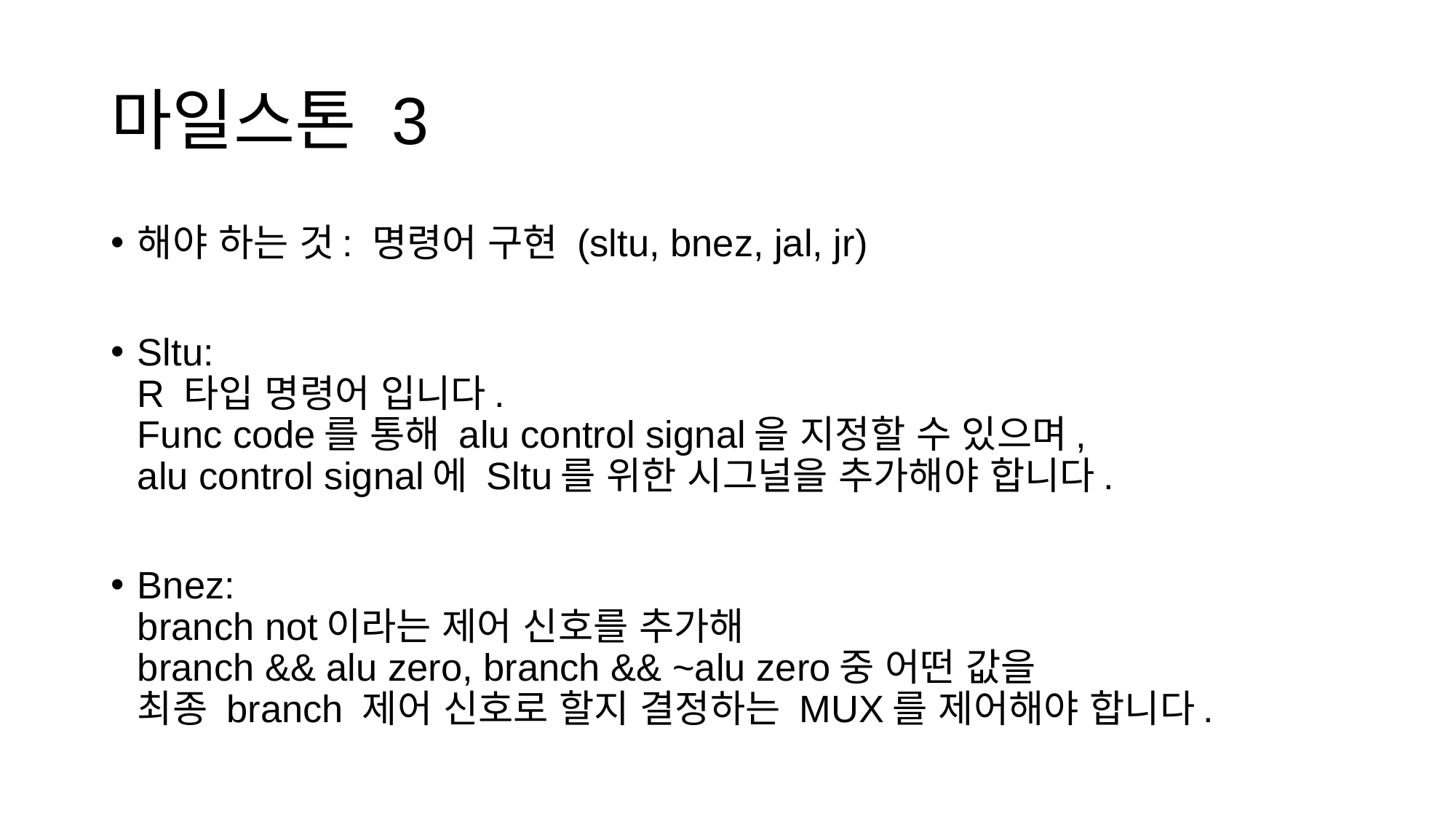

# 마일스톤 3
해야 하는 것: 명령어 구현 (sltu, bnez, jal, jr)

Sltu:
R 타입 명령어 입니다.
Func code를 통해 alu control signal을 지정할 수 있으며,
alu control signal에 Sltu를 위한 시그널을 추가해야 합니다.

Bnez:
branch not이라는 제어 신호를 추가해
branch && alu zero, branch && ~alu zero중 어떤 값을
최종 branch 제어 신호로 할지 결정하는 MUX를 제어해야 합니다.